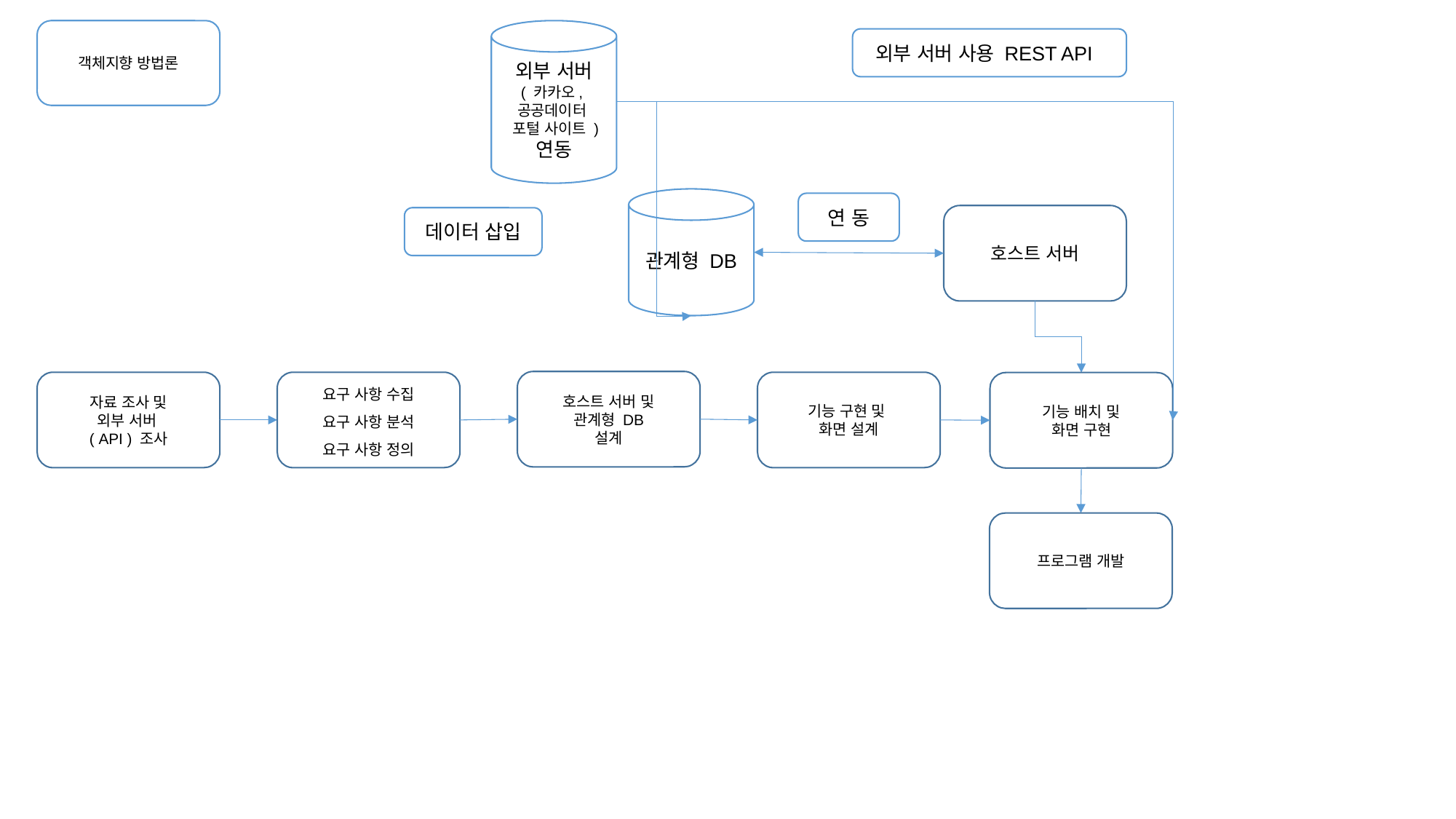

객체지향 방법론
외부 서버
( 카카오,
공공데이터
 포털 사이트 )
연동
외부 서버 사용 REST API
관계형 DB
연 동

호스트 서버
데이터 삽입

호스트 서버 및
관계형 DB
설계

자료 조사 및
외부 서버( API ) 조사

요구 사항 수집
요구 사항 분석
요구 사항 정의

기능 구현 및
화면 설계

기능 배치 및 화면 구현

프로그램 개발